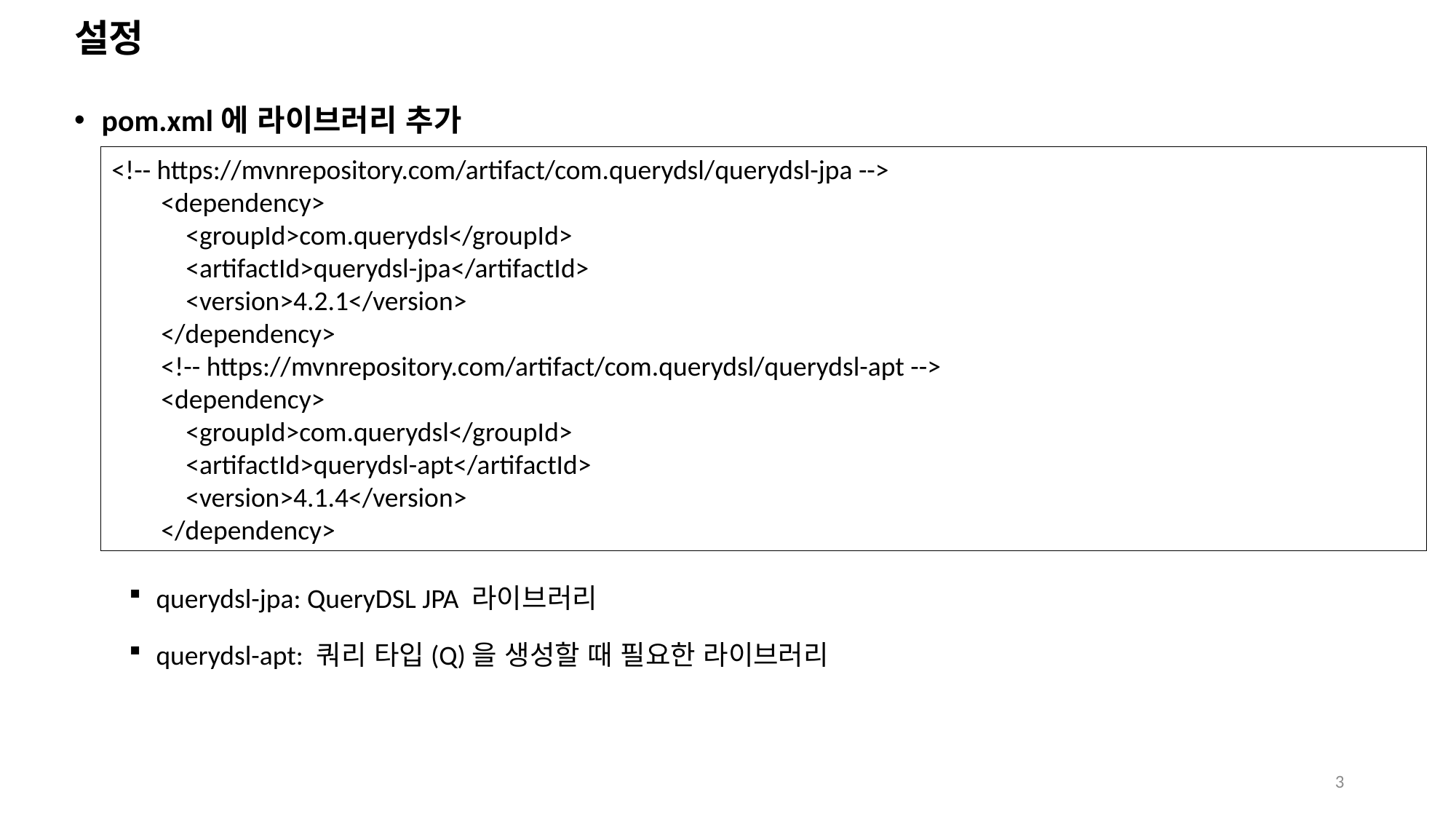

# 설정
pom.xml에 라이브러리 추가

querydsl-jpa: QueryDSL JPA 라이브러리
querydsl-apt: 쿼리 타입(Q)을 생성할 때 필요한 라이브러리

<!-- https://mvnrepository.com/artifact/com.querydsl/querydsl-jpa -->
        <dependency>
            <groupId>com.querydsl</groupId>
            <artifactId>querydsl-jpa</artifactId>
            <version>4.2.1</version>
        </dependency>
        <!-- https://mvnrepository.com/artifact/com.querydsl/querydsl-apt -->
        <dependency>
            <groupId>com.querydsl</groupId>
            <artifactId>querydsl-apt</artifactId>
            <version>4.1.4</version>
        </dependency>
3